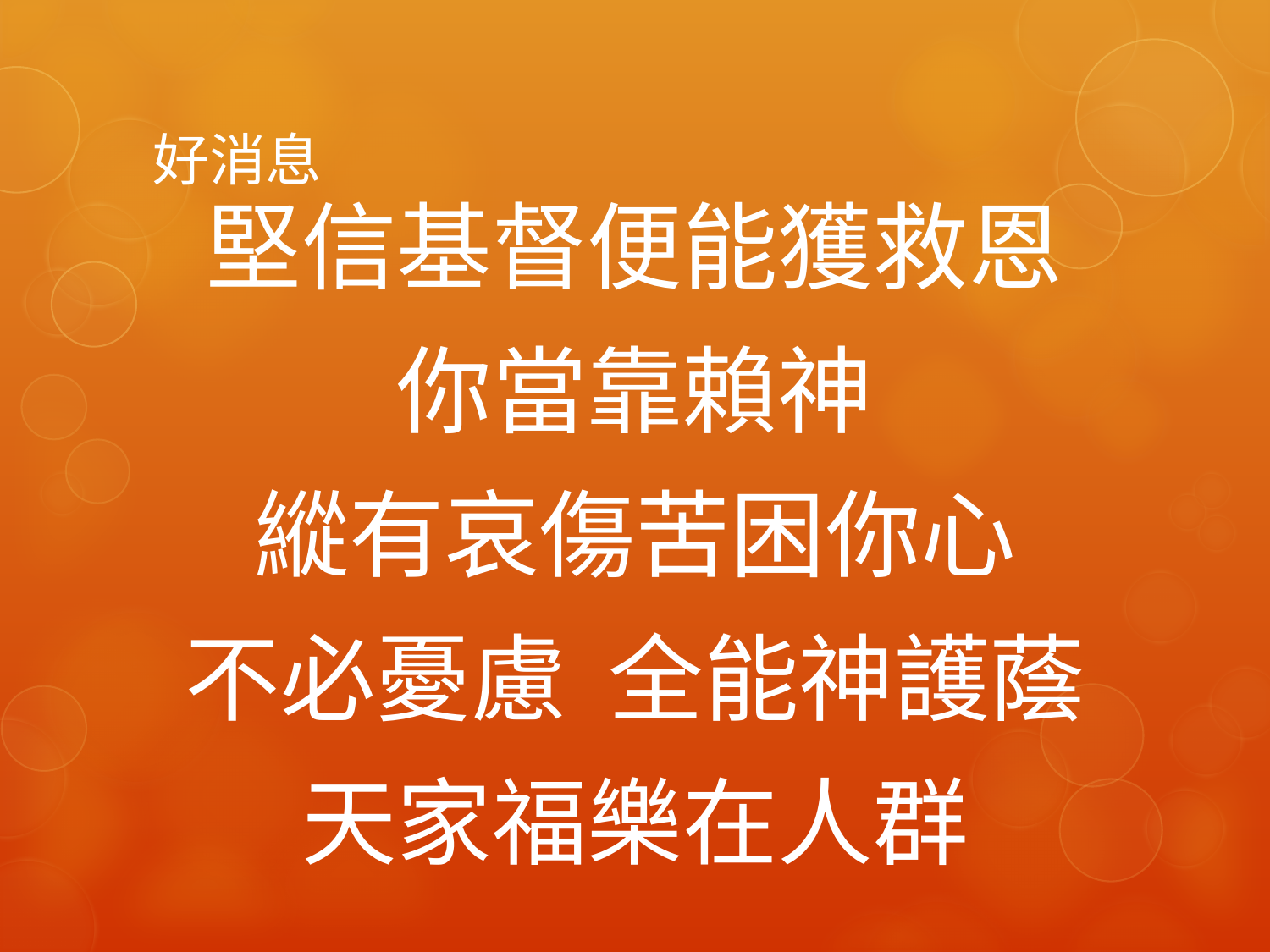

# 好消息
堅信基督便能獲救恩
你當靠賴神
縱有哀傷苦困你心
不必憂慮  全能神護蔭
天家福樂在人群